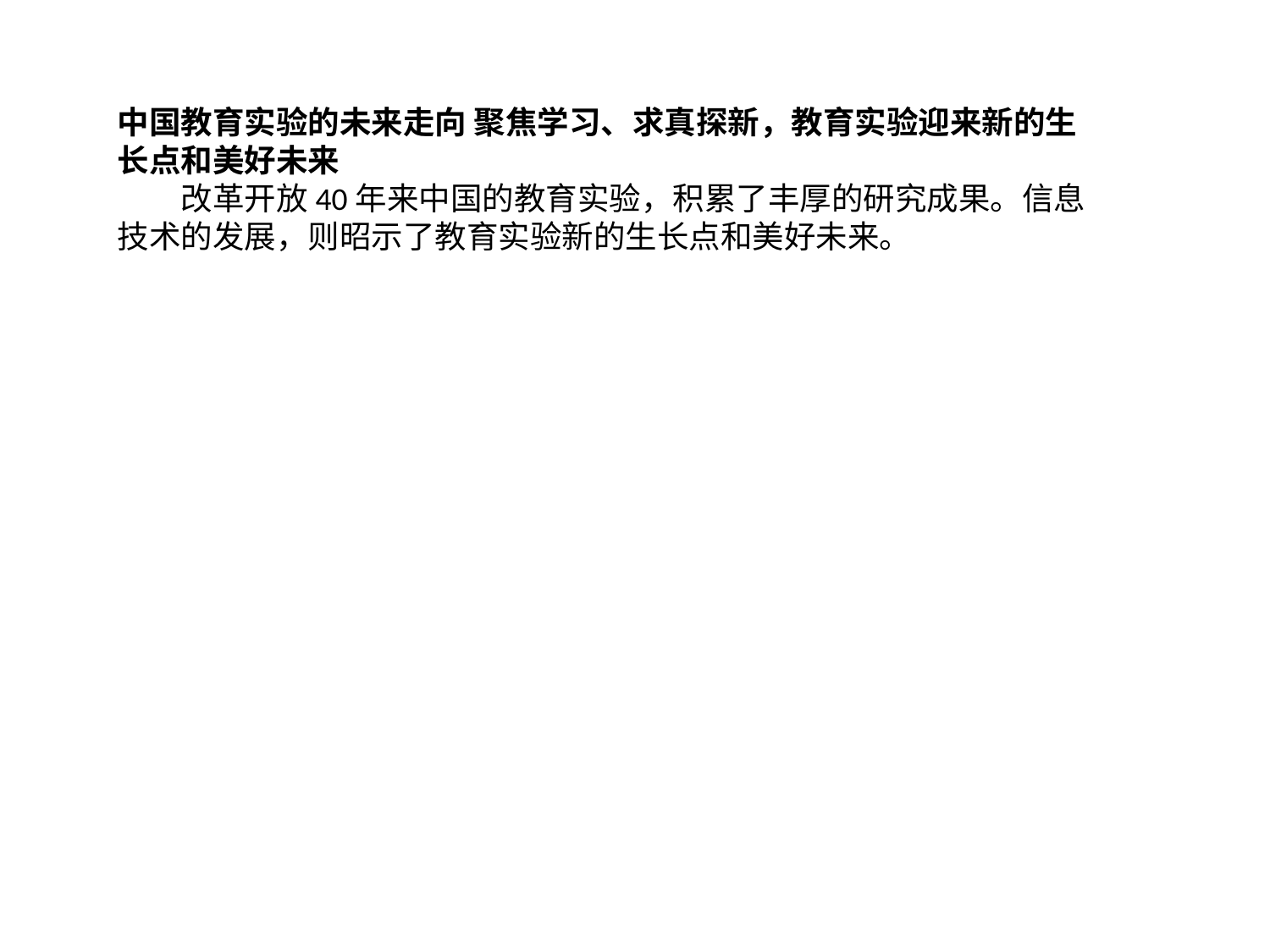

中国教育实验的未来走向 聚焦学习、求真探新，教育实验迎来新的生长点和美好未来
　　改革开放40年来中国的教育实验，积累了丰厚的研究成果。信息技术的发展，则昭示了教育实验新的生长点和美好未来。